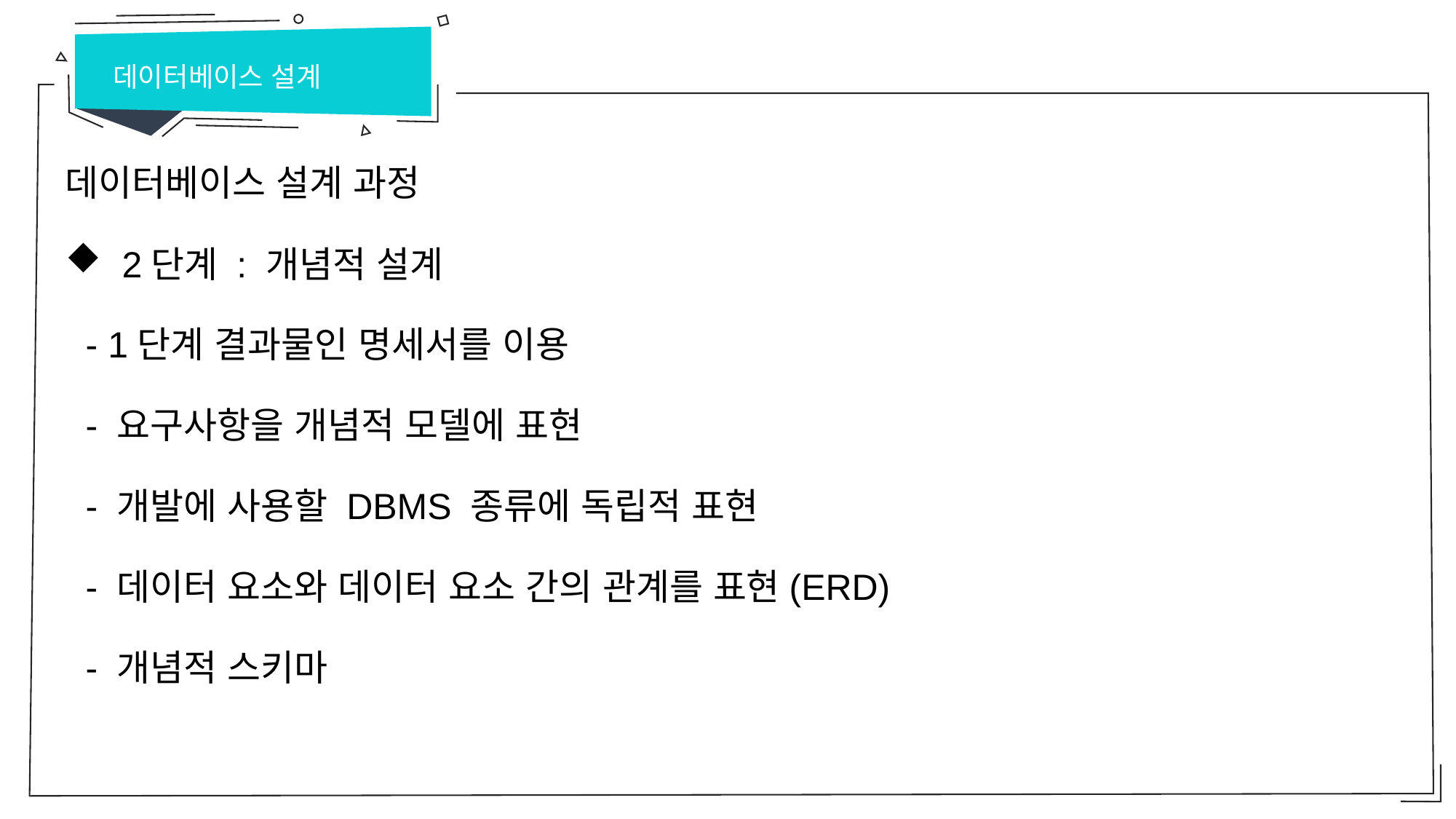

데이터베이스 설계
데이터베이스 설계 과정
  2단계 : 개념적 설계
  - 1단계 결과물인 명세서를 이용
  - 요구사항을 개념적 모델에 표현
  - 개발에 사용할 DBMS 종류에 독립적 표현
  - 데이터 요소와 데이터 요소 간의 관계를 표현(ERD)
  - 개념적 스키마